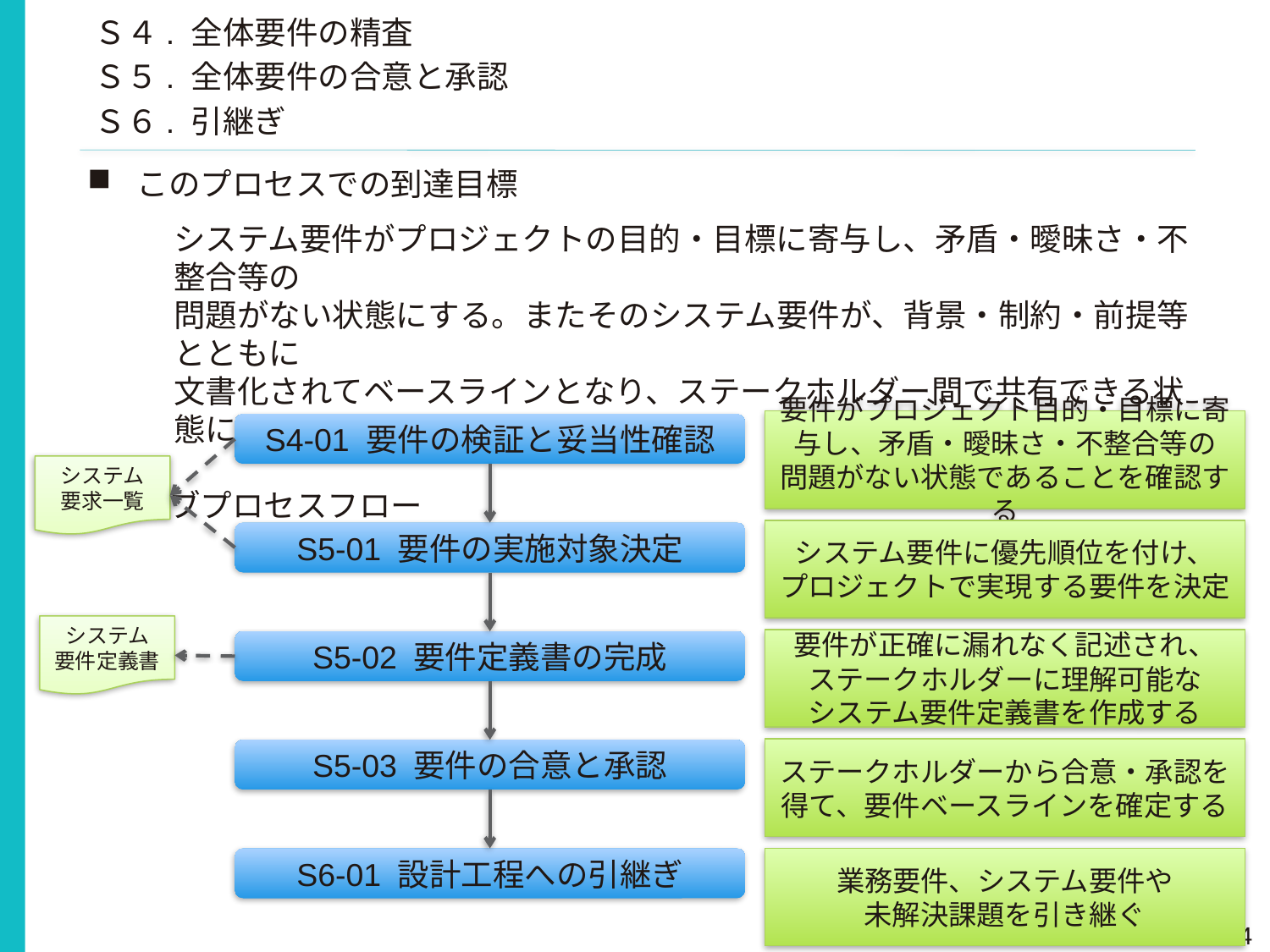

Ｓ４. 全体要件の精査
Ｓ５. 全体要件の合意と承認
Ｓ６. 引継ぎ

このプロセスでの到達目標

システム要件がプロジェクトの目的・目標に寄与し、矛盾・曖昧さ・不整合等の
問題がない状態にする。またそのシステム要件が、背景・制約・前提等とともに
文書化されてベースラインとなり、ステークホルダー間で共有できる状態にする。

サブプロセスフロー
要件がプロジェクト目的・目標に寄与し、矛盾・曖昧さ・不整合等の
問題がない状態であることを確認する
S4-01 要件の検証と妥当性確認
システム
要求一覧
システム要件に優先順位を付け、
プロジェクトで実現する要件を決定
S5-01 要件の実施対象決定
システム
要件定義書
要件が正確に漏れなく記述され、
ステークホルダーに理解可能な
システム要件定義書を作成する
S5-02 要件定義書の完成
ステークホルダーから合意・承認を得て、要件ベースラインを確定する
S5-03 要件の合意と承認
S6-01 設計工程への引継ぎ
業務要件、システム要件や
未解決課題を引き継ぐ
44